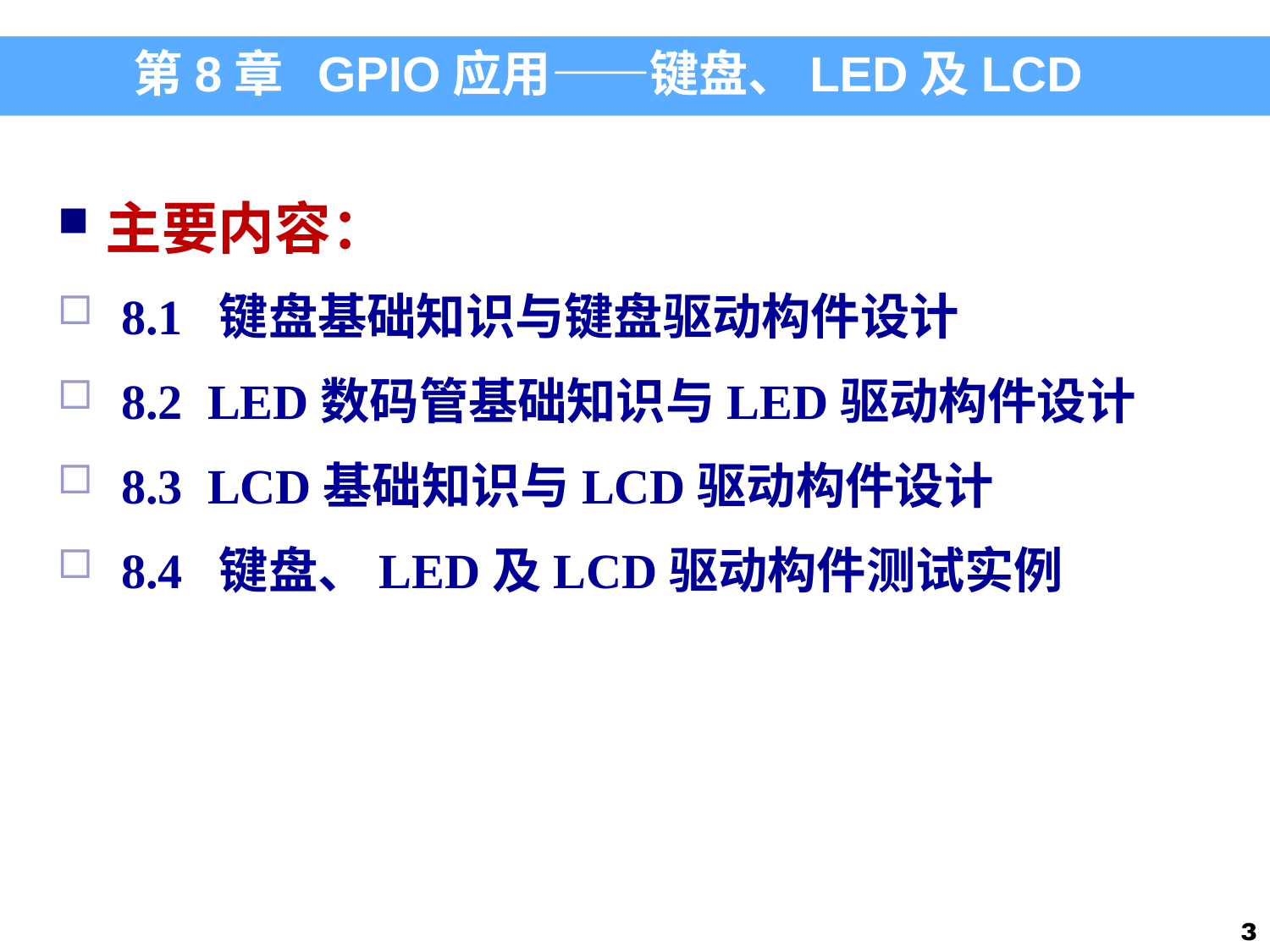

第8章  GPIO应用——键盘、LED及LCD
主要内容：
8.1  键盘基础知识与键盘驱动构件设计
8.2  LED数码管基础知识与LED驱动构件设计
8.3  LCD基础知识与LCD驱动构件设计
8.4  键盘、LED及LCD驱动构件测试实例
3